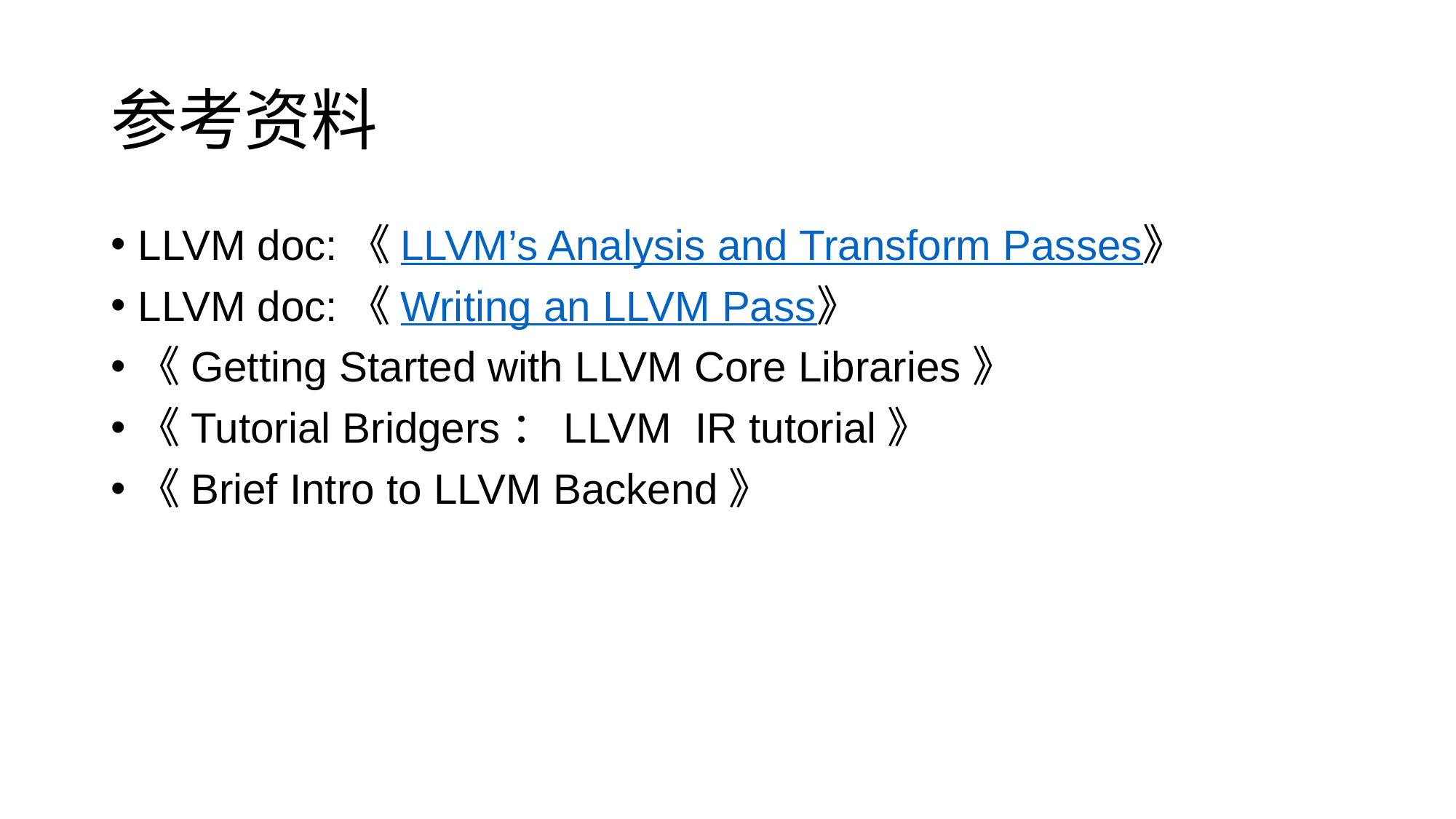

# 参考资料
LLVM doc:《LLVM’s Analysis and Transform Passes》
LLVM doc:《Writing an LLVM Pass》
《Getting Started with LLVM Core Libraries》
《Tutorial Bridgers：LLVM  IR tutorial》
《Brief Intro to LLVM Backend》